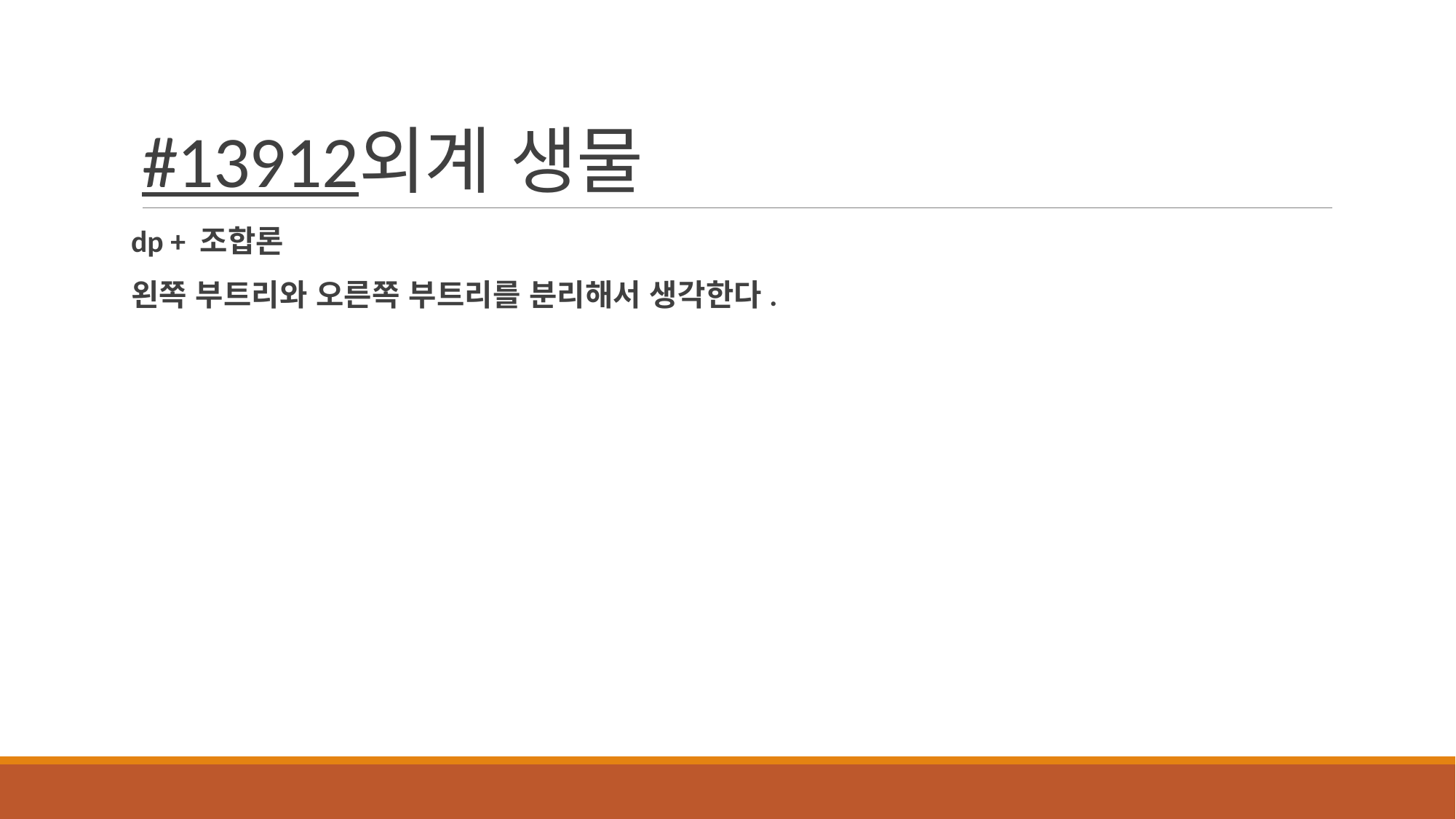

# #13912외계 생물
dp + 조합론
왼쪽 부트리와 오른쪽 부트리를 분리해서 생각한다.